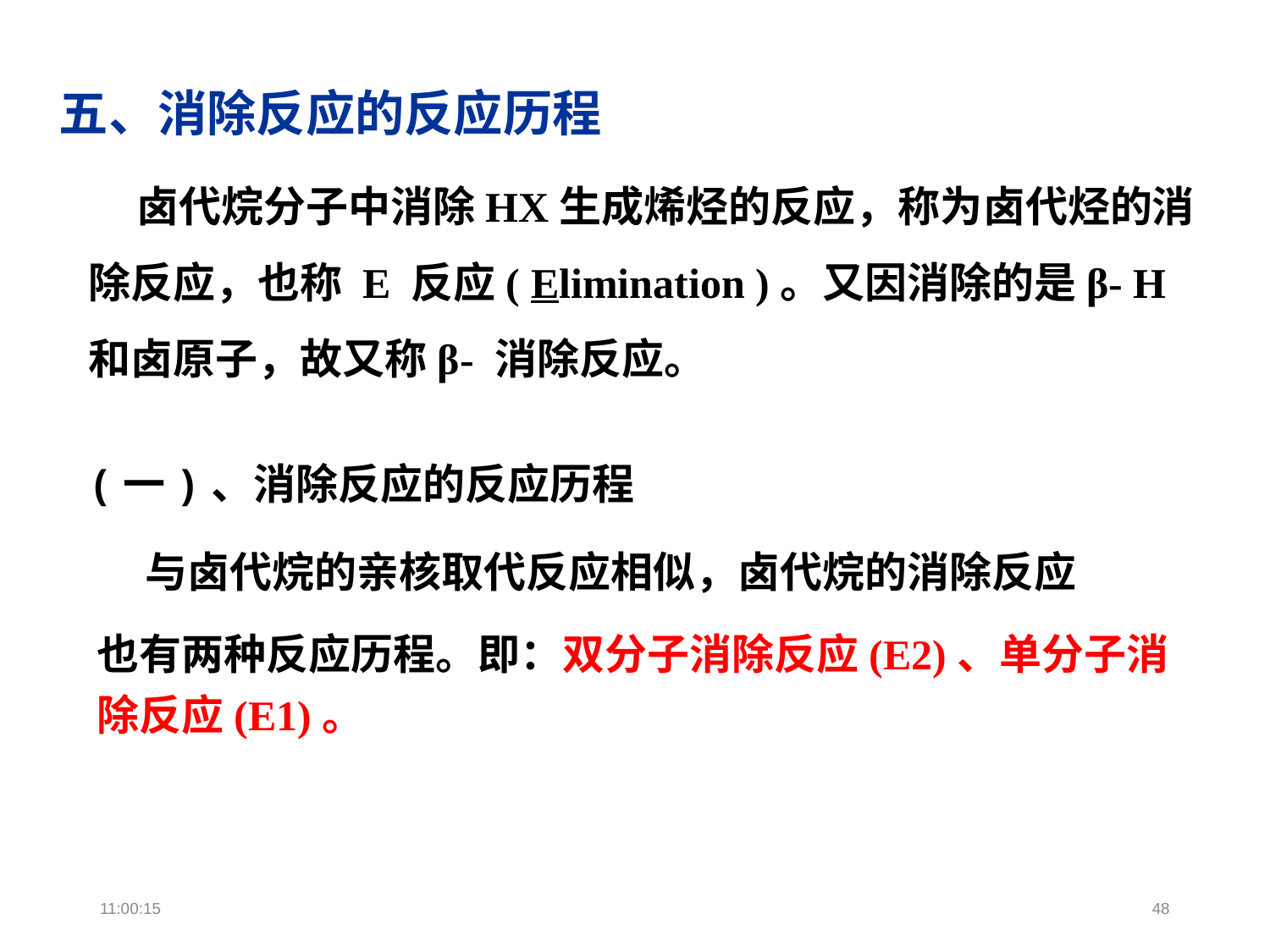

五、消除反应的反应历程
    卤代烷分子中消除HX生成烯烃的反应，称为卤代烃的消除反应，也称 E 反应( Elimination )。又因消除的是β- H 和卤原子，故又称β- 消除反应。
(一)、消除反应的反应历程
    与卤代烷的亲核取代反应相似，卤代烷的消除反应
也有两种反应历程。即：双分子消除反应(E2)、单分子消除反应(E1)。
11:00:15
48